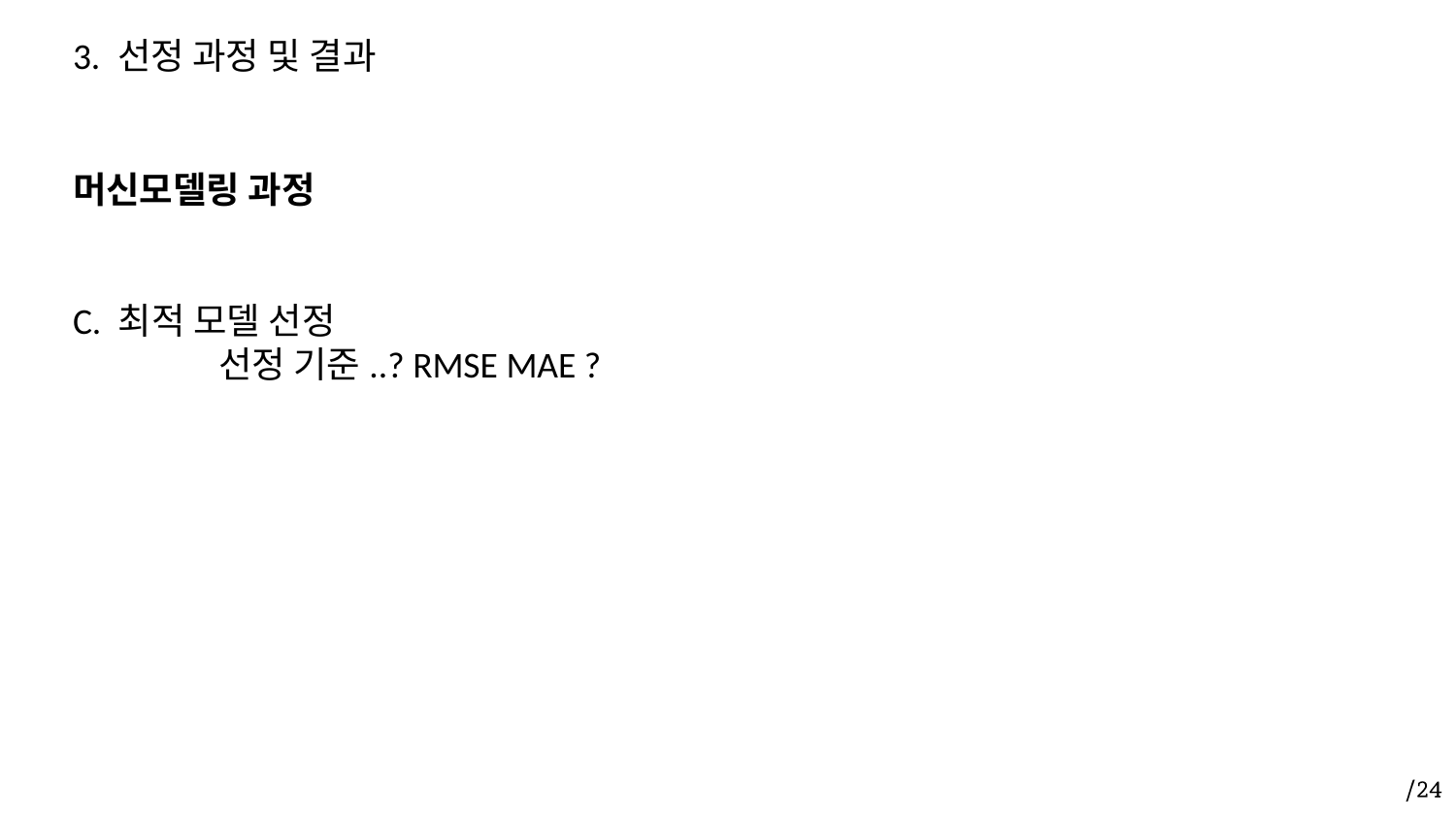

# 3. 선정 과정 및 결과
머신모델링 과정

C. 최적 모델 선정
	선정 기준..? RMSE MAE ?